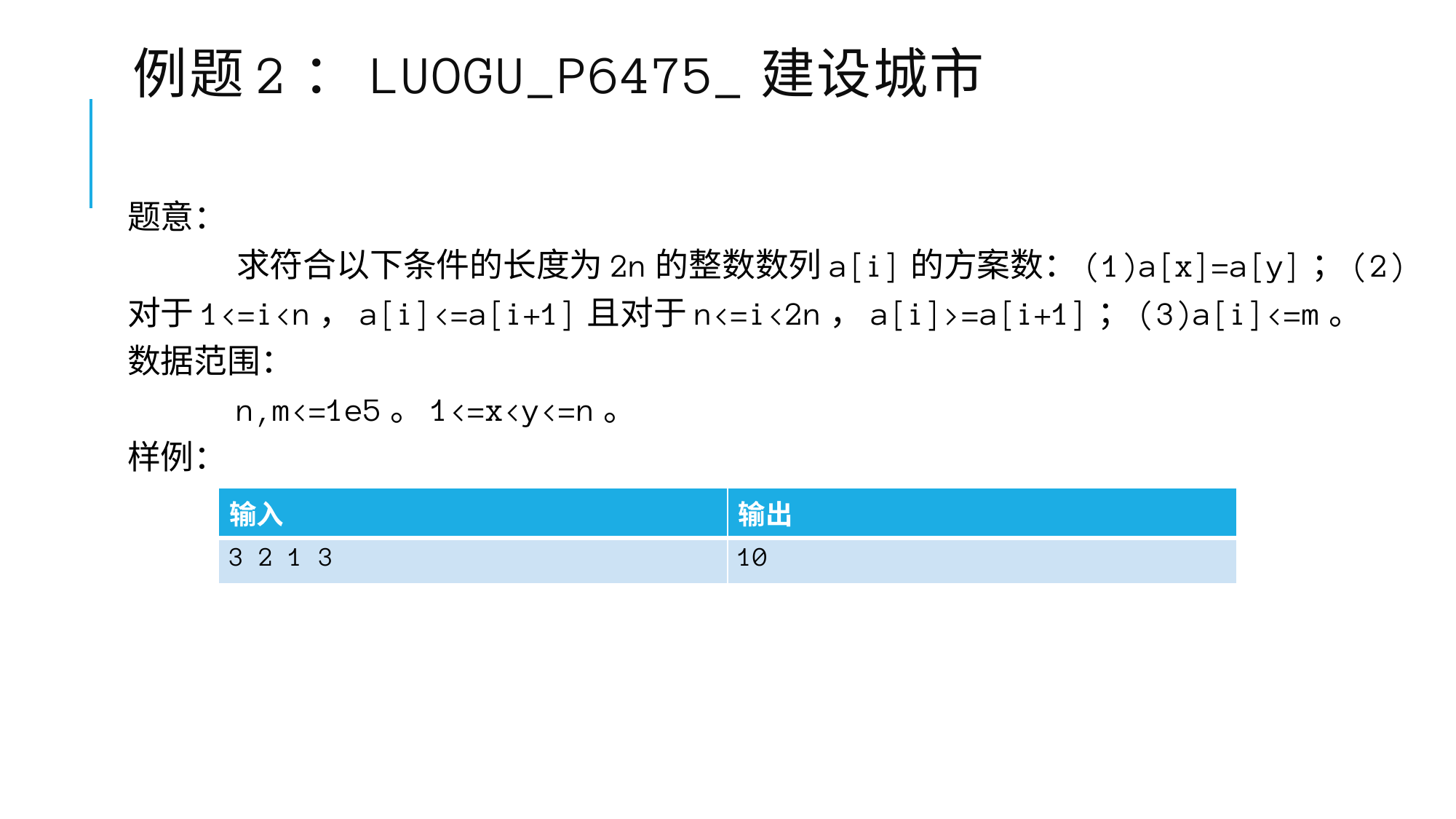

# 例题2：LUogu_P6475_建设城市
题意：
	求符合以下条件的长度为2n的整数数列a[i]的方案数：(1)a[x]=a[y]；(2)对于1<=i<n，a[i]<=a[i+1]且对于n<=i<2n，a[i]>=a[i+1]；(3)a[i]<=m。
数据范围：
	n,m<=1e5。1<=x<y<=n。
样例：

| 输入 | 输出 |
| --- | --- |
| 3 2 1 3 | 10 |